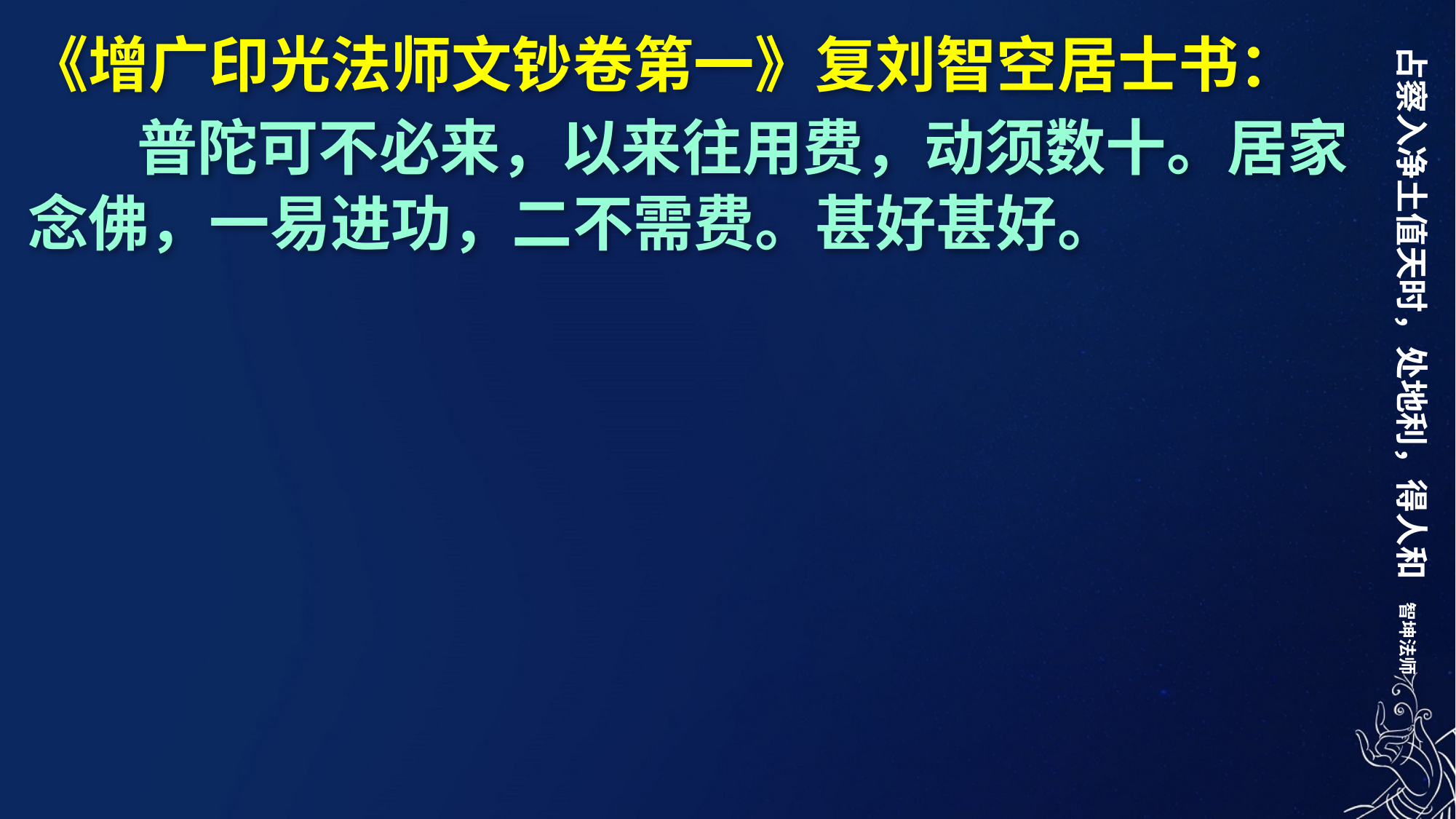

《增广印光法师文钞卷第一》复刘智空居士书：
	普陀可不必来，以来往用费，动须数十。居家念佛，一易进功，二不需费。甚好甚好。